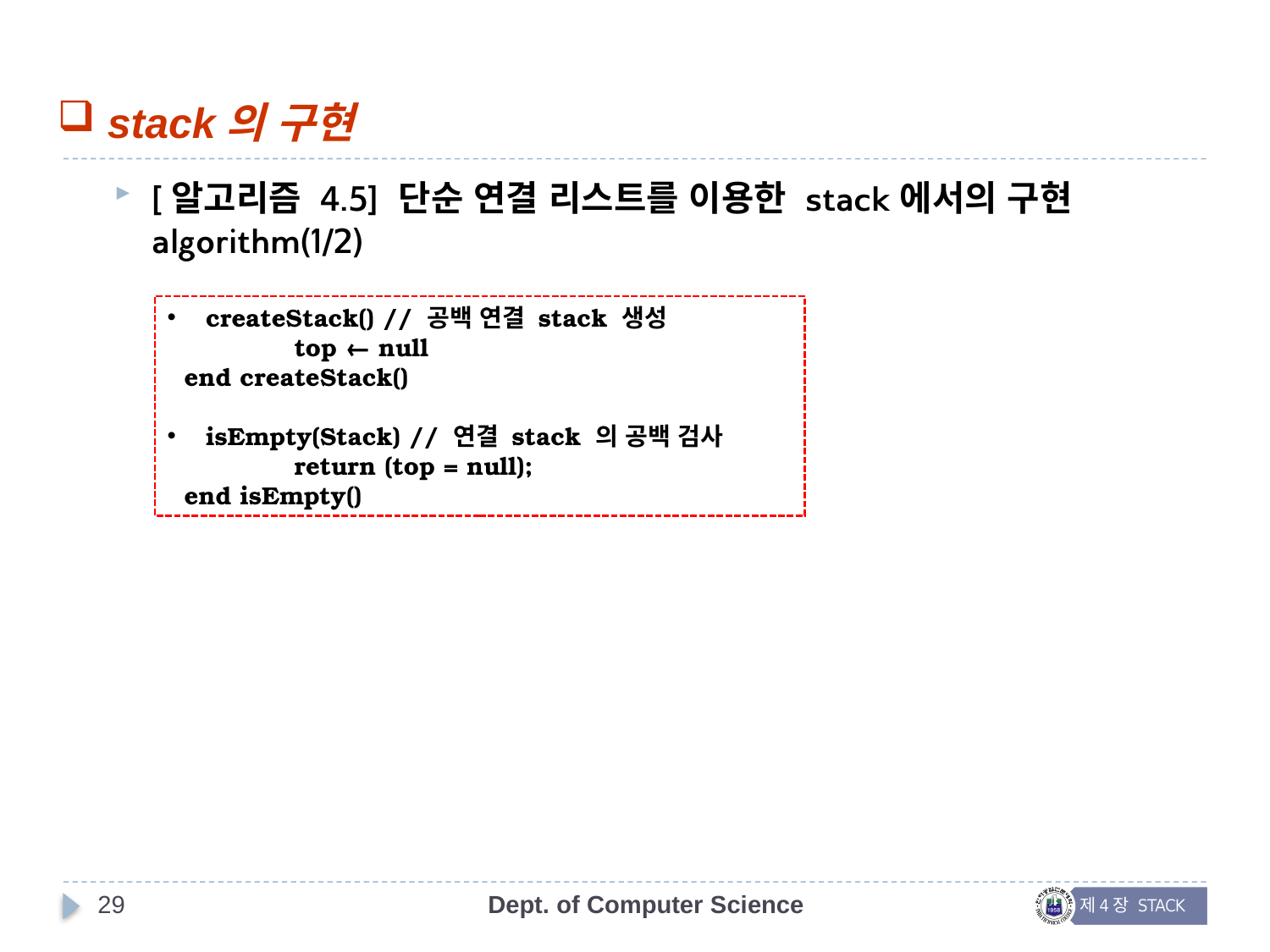

stack의 구현
[알고리즘 4.5] 단순 연결 리스트를 이용한 stack에서의 구현 algorithm(1/2)
 createStack() // 공백 연결 stack 생성
	top ← null
  end createStack()

 isEmpty(Stack) // 연결 stack 의 공백 검사
	return (top = null);
  end isEmpty()
29
Dept. of Computer Science